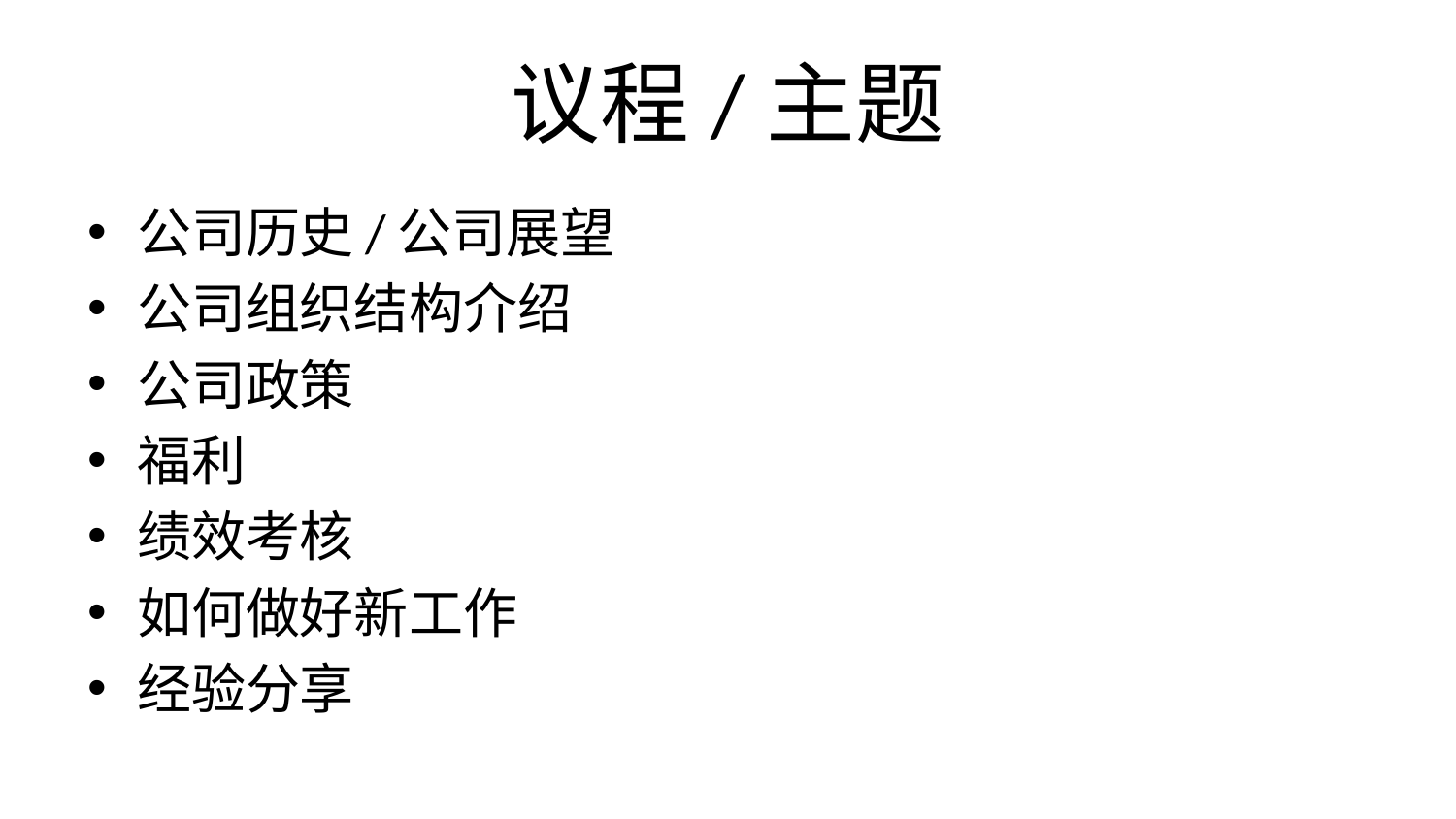

# 议程/主题
公司历史/公司展望
公司组织结构介绍
公司政策
福利
绩效考核
如何做好新工作
经验分享